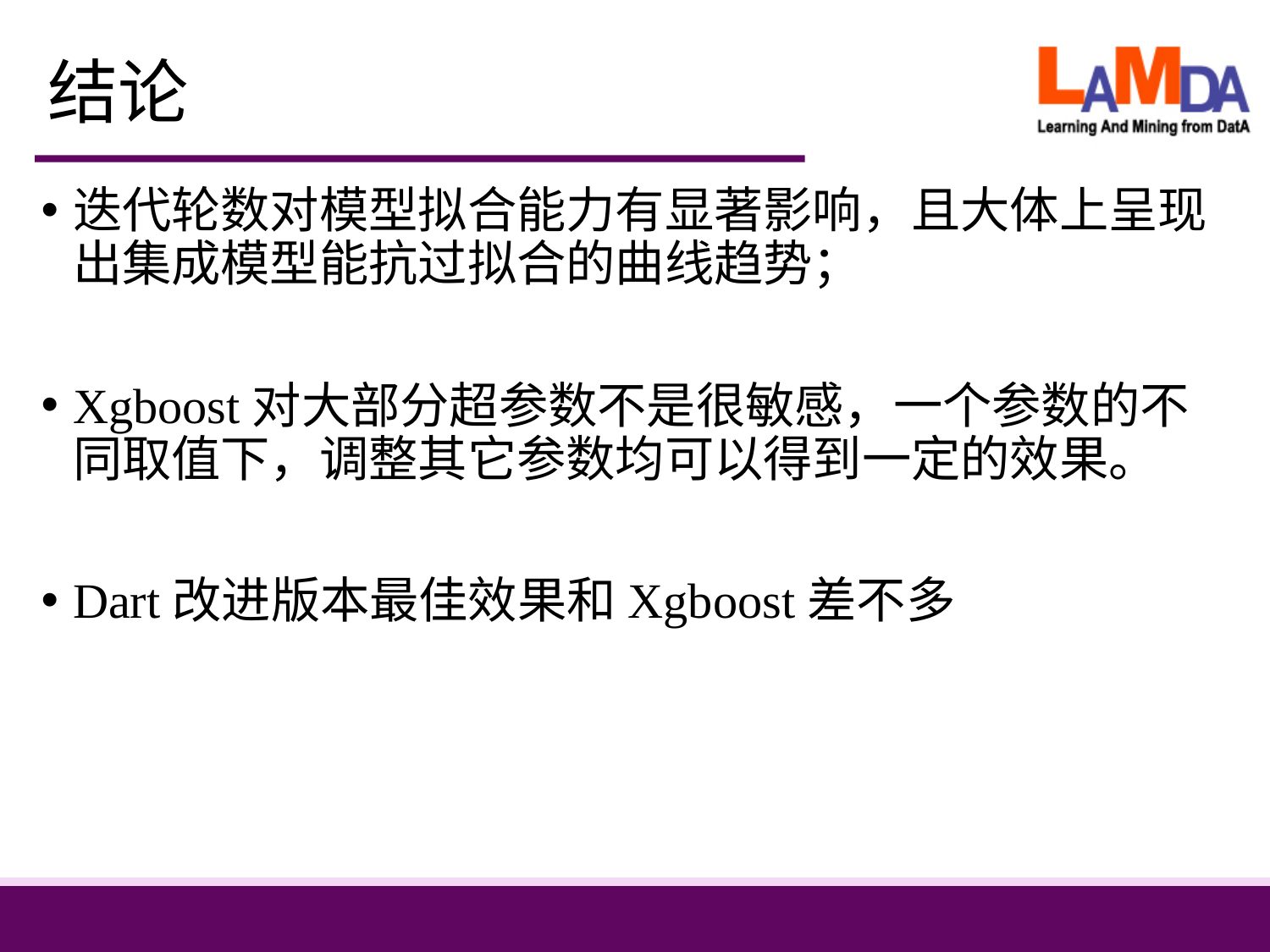

# 结论
迭代轮数对模型拟合能力有显著影响，且大体上呈现出集成模型能抗过拟合的曲线趋势；

Xgboost对大部分超参数不是很敏感，一个参数的不同取值下，调整其它参数均可以得到一定的效果。

Dart改进版本最佳效果和Xgboost差不多